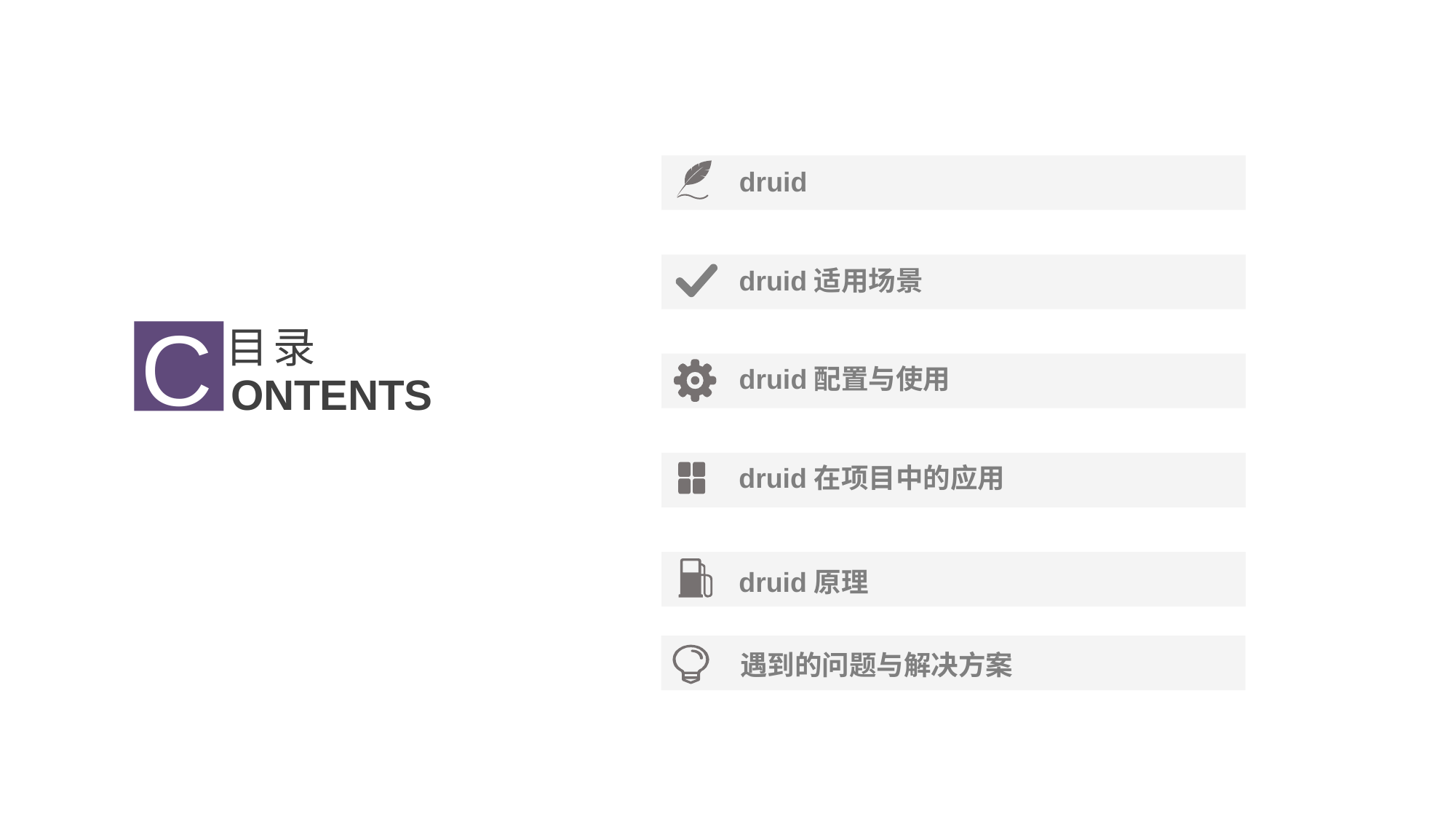

druid

druid适用场景

C
目录

druid配置与使用

ONTENTS

druid在项目中的应用

druid原理

遇到的问题与解决方案